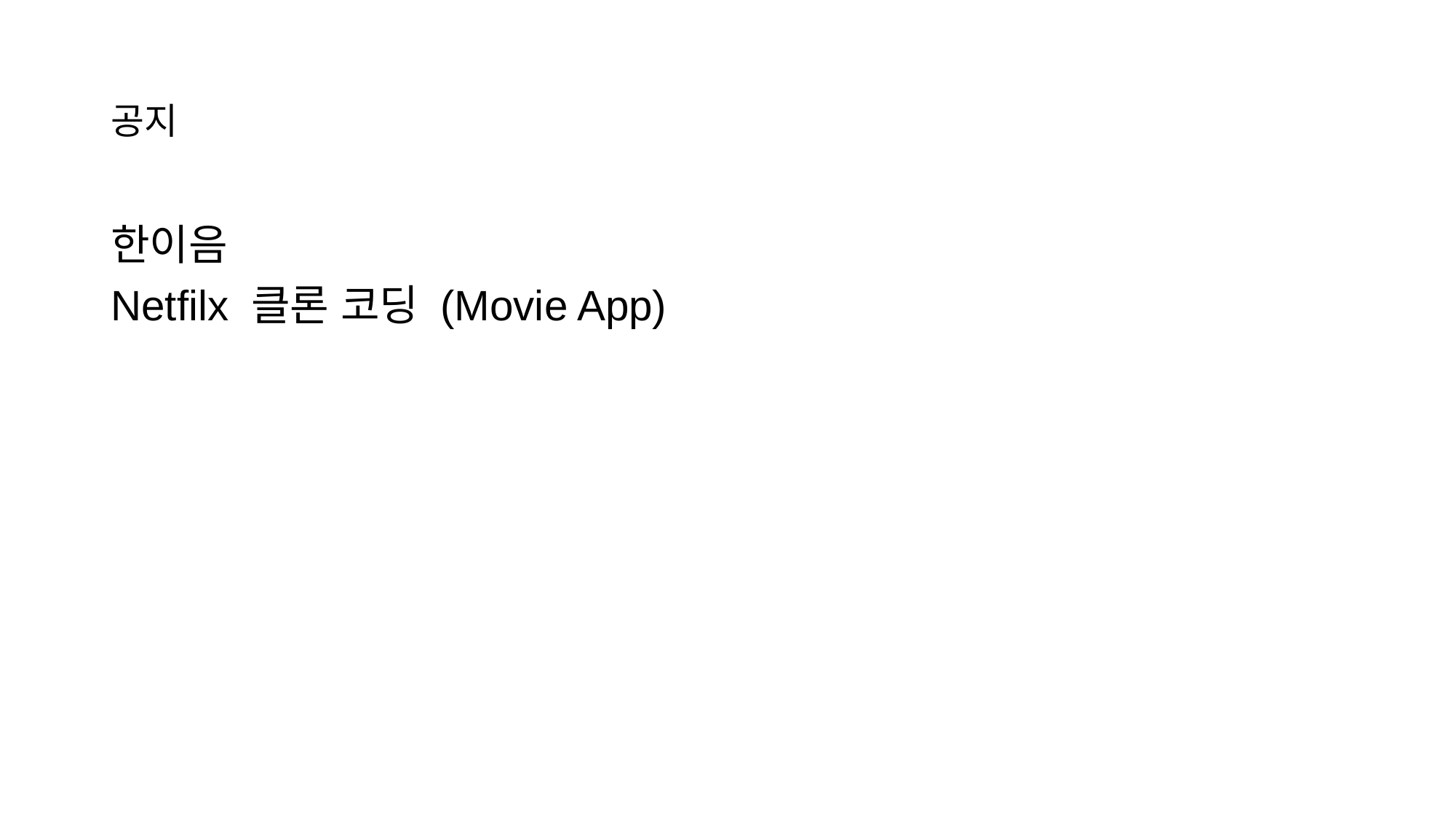

# 공지
한이음
Netfilx 클론 코딩 (Movie App)